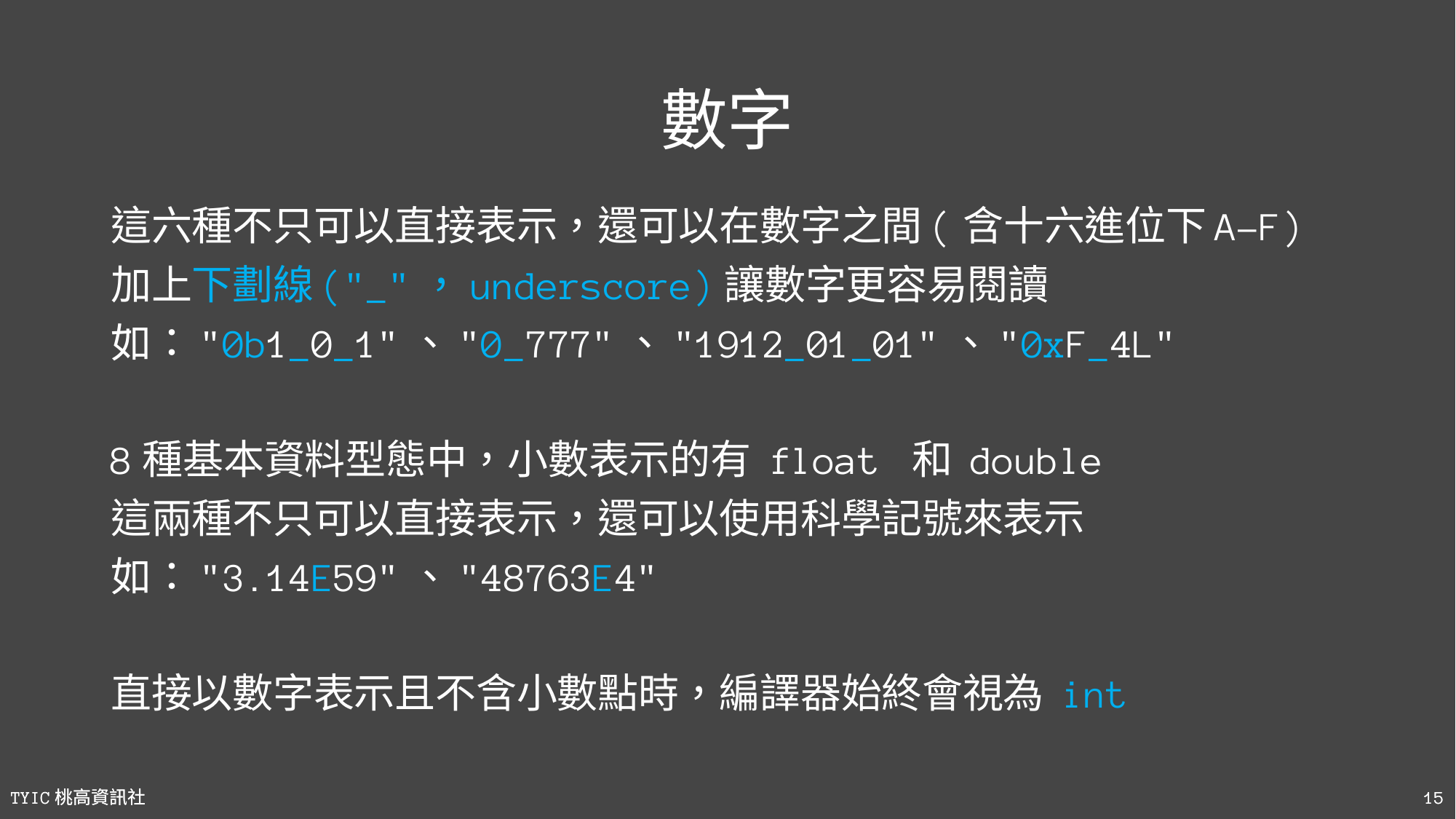

# 數字
這六種不只可以直接表示，還可以在數字之間(含十六進位下A-F)
加上下劃線("_"，underscore)讓數字更容易閱讀
如："0b1_0_1"、"0_777"、"1912_01_01"、"0xF_4L"

8種基本資料型態中，小數表示的有 float 和 double
這兩種不只可以直接表示，還可以使用科學記號來表示
如："3.14E59"、"48763E4"

直接以數字表示且不含小數點時，編譯器始終會視為 int